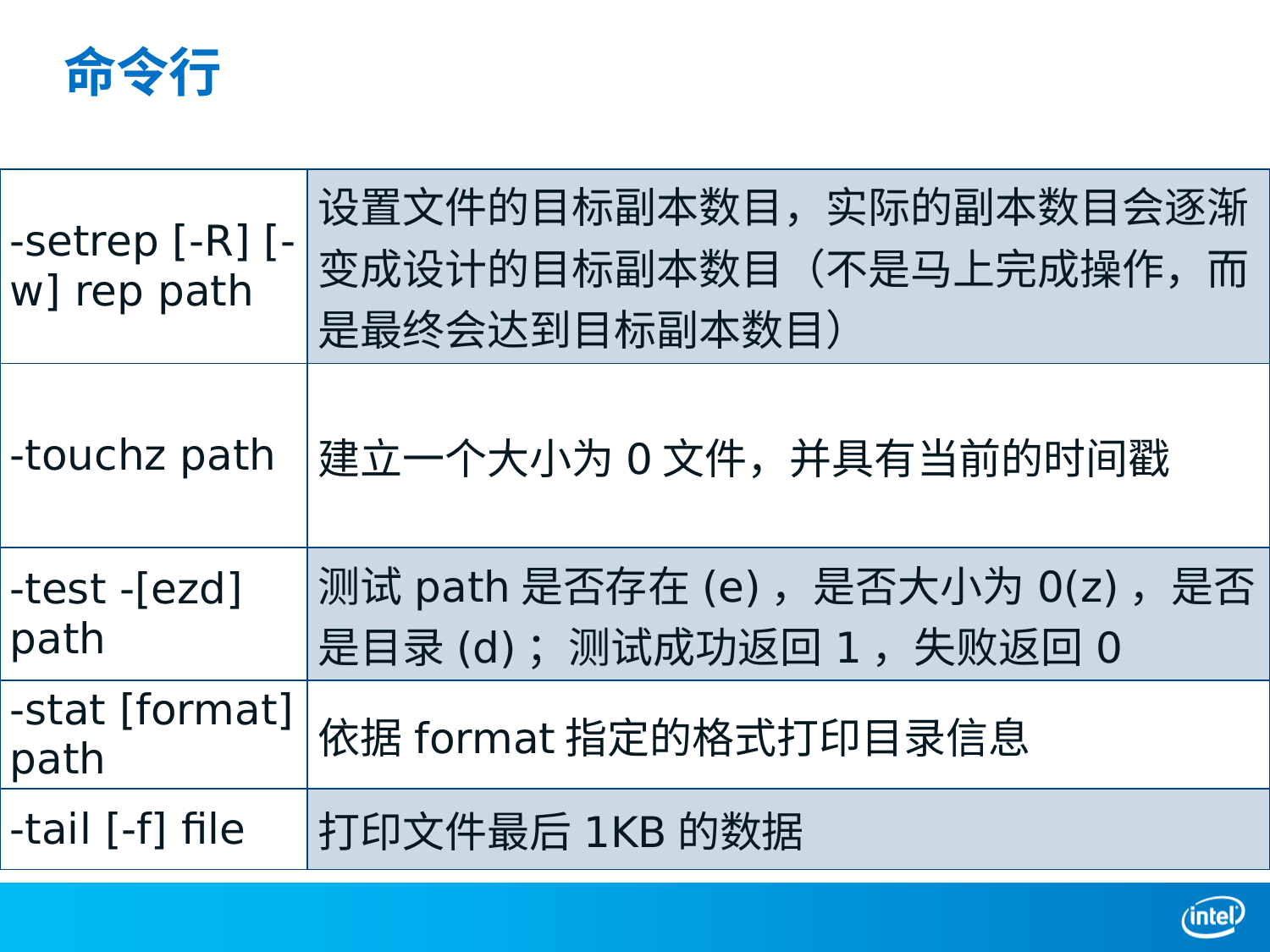

# 命令行
| -setrep [-R] [-w] rep path | 设置文件的目标副本数目，实际的副本数目会逐渐变成设计的目标副本数目（不是马上完成操作，而是最终会达到目标副本数目） |
| --- | --- |
| -touchz path | 建立一个大小为0文件，并具有当前的时间戳 |
| -test -[ezd] path | 测试path是否存在(e)，是否大小为0(z)，是否是目录(d)；测试成功返回1，失败返回0 |
| -stat [format] path | 依据format指定的格式打印目录信息 |
| -tail [-f] file | 打印文件最后1KB的数据 |